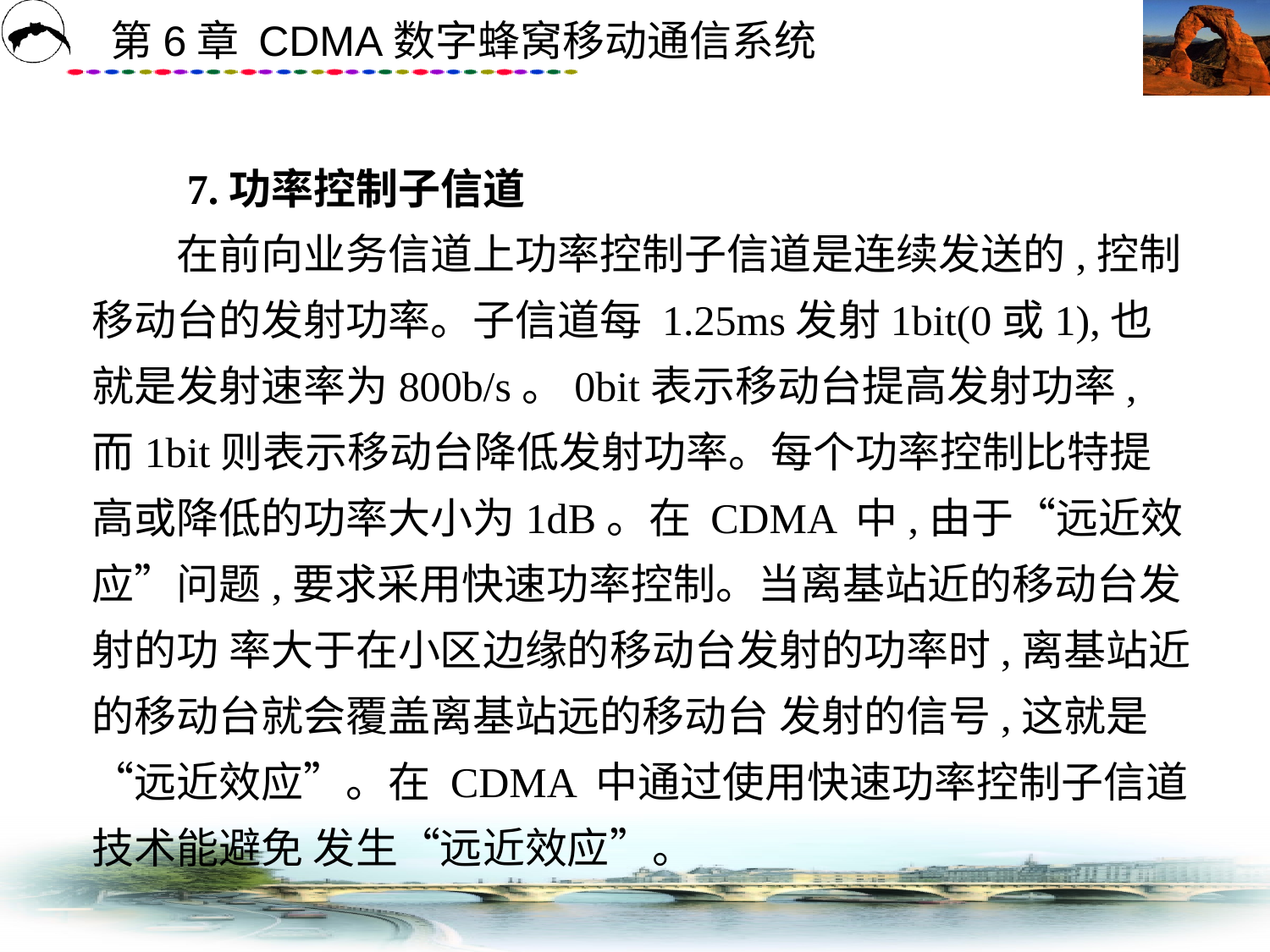

# 7.功率控制子信道 　　在前向业务信道上功率控制子信道是连续发送的,控制移动台的发射功率。子信道每 1.25ms发射1bit(0或1),也就是发射速率为800b/s。0bit表示移动台提高发射功率, 而1bit则表示移动台降低发射功率。每个功率控制比特提高或降低的功率大小为1dB。在 CDMA 中,由于“远近效应”问题,要求采用快速功率控制。当离基站近的移动台发射的功 率大于在小区边缘的移动台发射的功率时,离基站近的移动台就会覆盖离基站远的移动台 发射的信号,这就是“远近效应”。在 CDMA 中通过使用快速功率控制子信道技术能避免 发生“远近效应”。